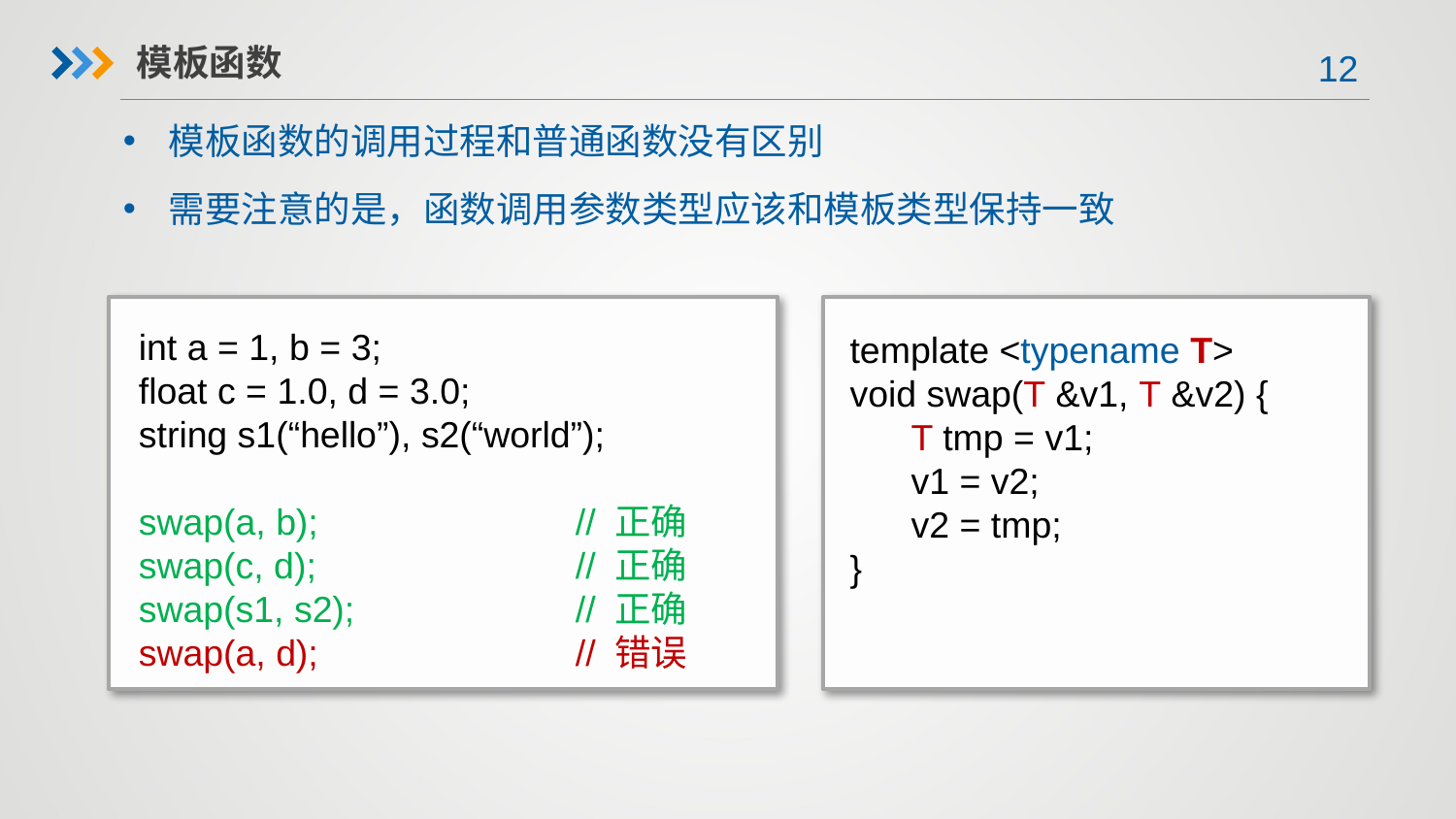

模板函数
模板函数的调用过程和普通函数没有区别
需要注意的是，函数调用参数类型应该和模板类型保持一致

template <typename T>
void swap(T &v1, T &v2) {
      T tmp = v1;
      v1 = v2;
      v2 = tmp;
}

int a = 1, b = 3;
float c = 1.0, d = 3.0;
string s1(“hello”), s2(“world”);

swap(a, b);		// 正确
swap(c, d);		// 正确
swap(s1, s2);		// 正确
swap(a, d);		// 错误